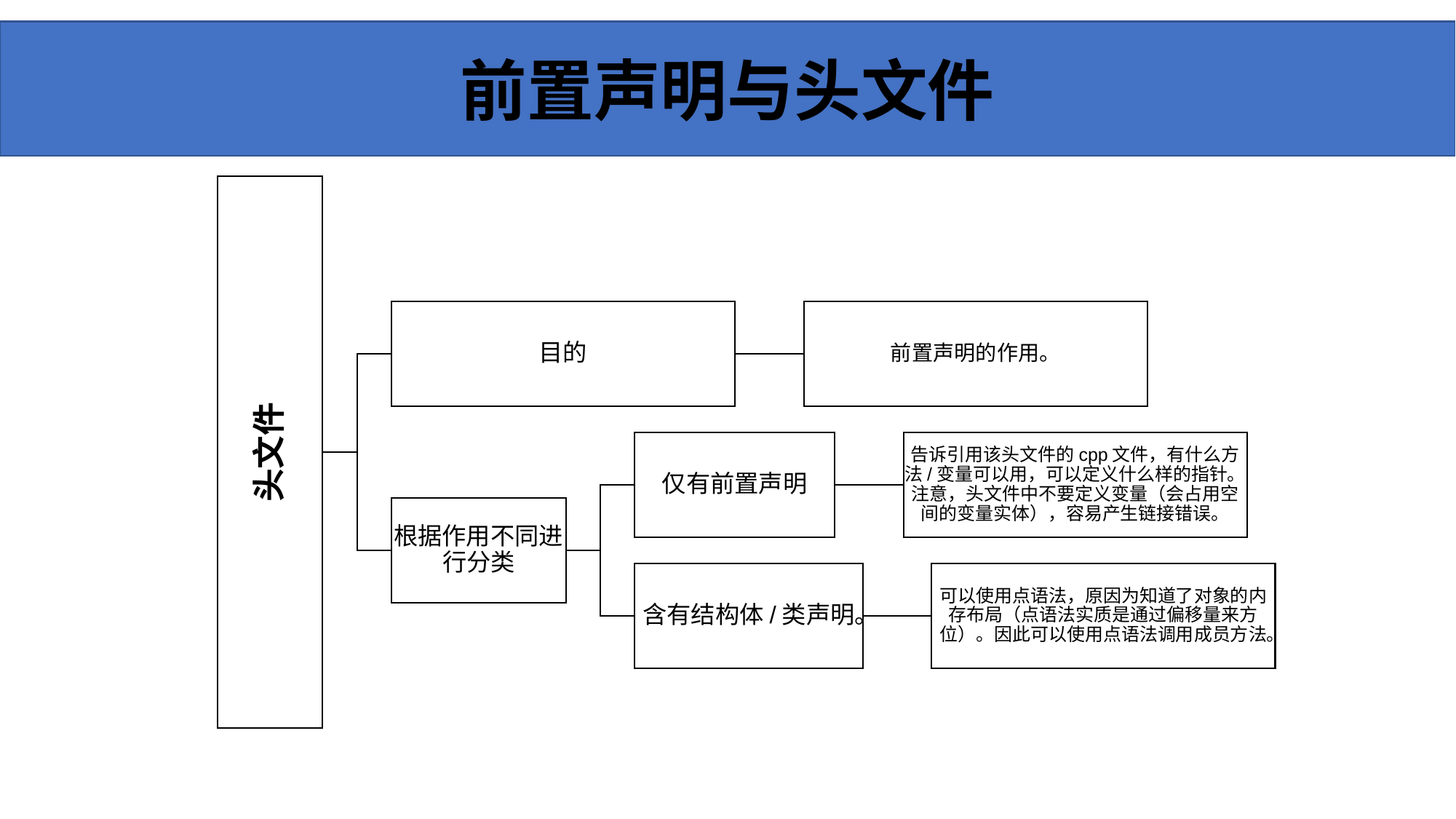

前置声明与头文件

头文件
目的
前置声明的作用。
根据作用不同进行分类
仅有前置声明
告诉引用该头文件的cpp文件，有什么方法/变量可以用，可以定义什么样的指针。注意，头文件中不要定义变量（会占用空间的变量实体），容易产生链接错误。
含有结构体/类声明。
可以使用点语法，原因为知道了对象的内存布局（点语法实质是通过偏移量来方位）。因此可以使用点语法调用成员方法。